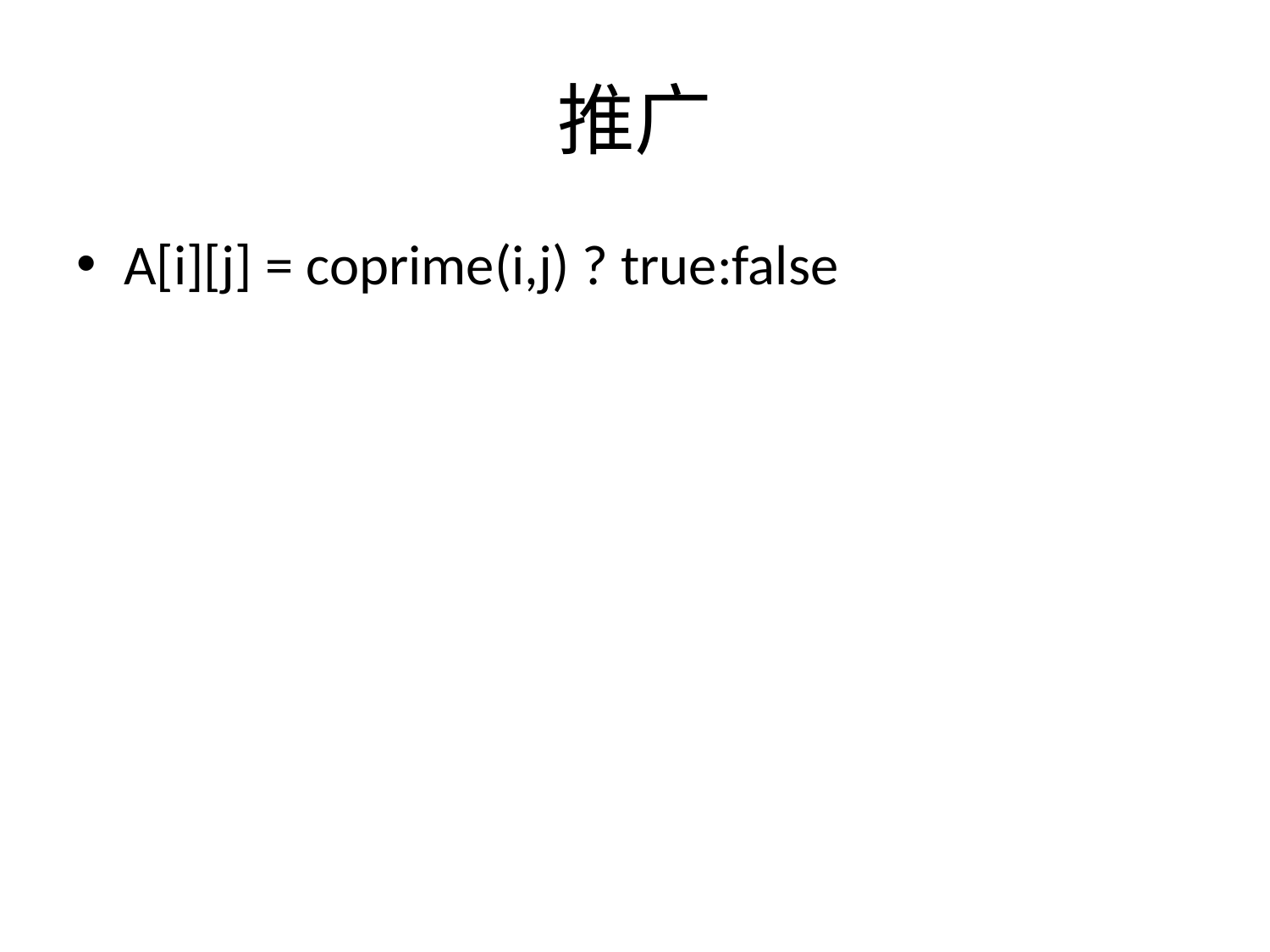

# 推广
A[i][j] = coprime(i,j) ? true:false